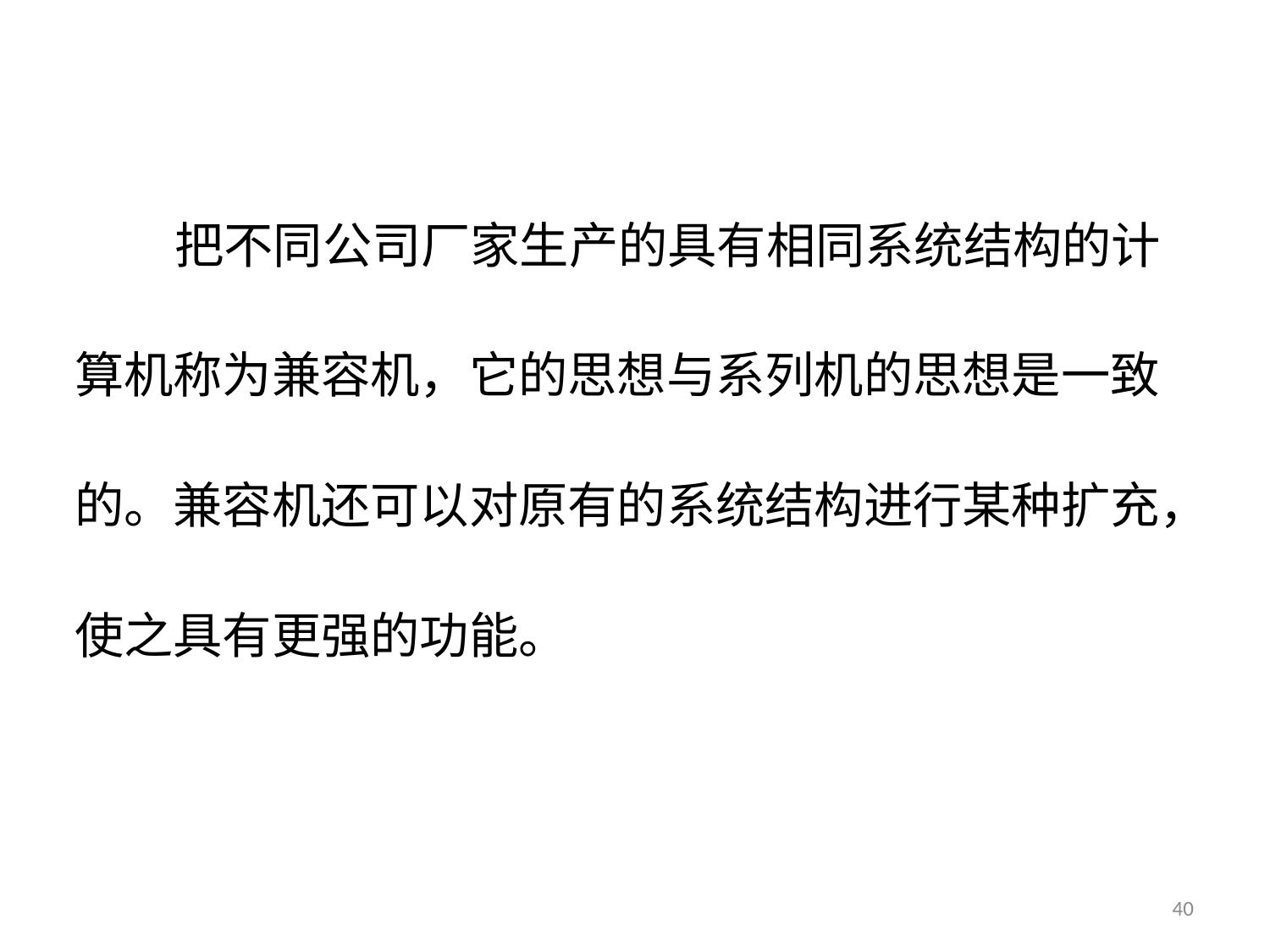

把不同公司厂家生产的具有相同系统结构的计算机称为兼容机，它的思想与系列机的思想是一致的。兼容机还可以对原有的系统结构进行某种扩充，使之具有更强的功能。
40